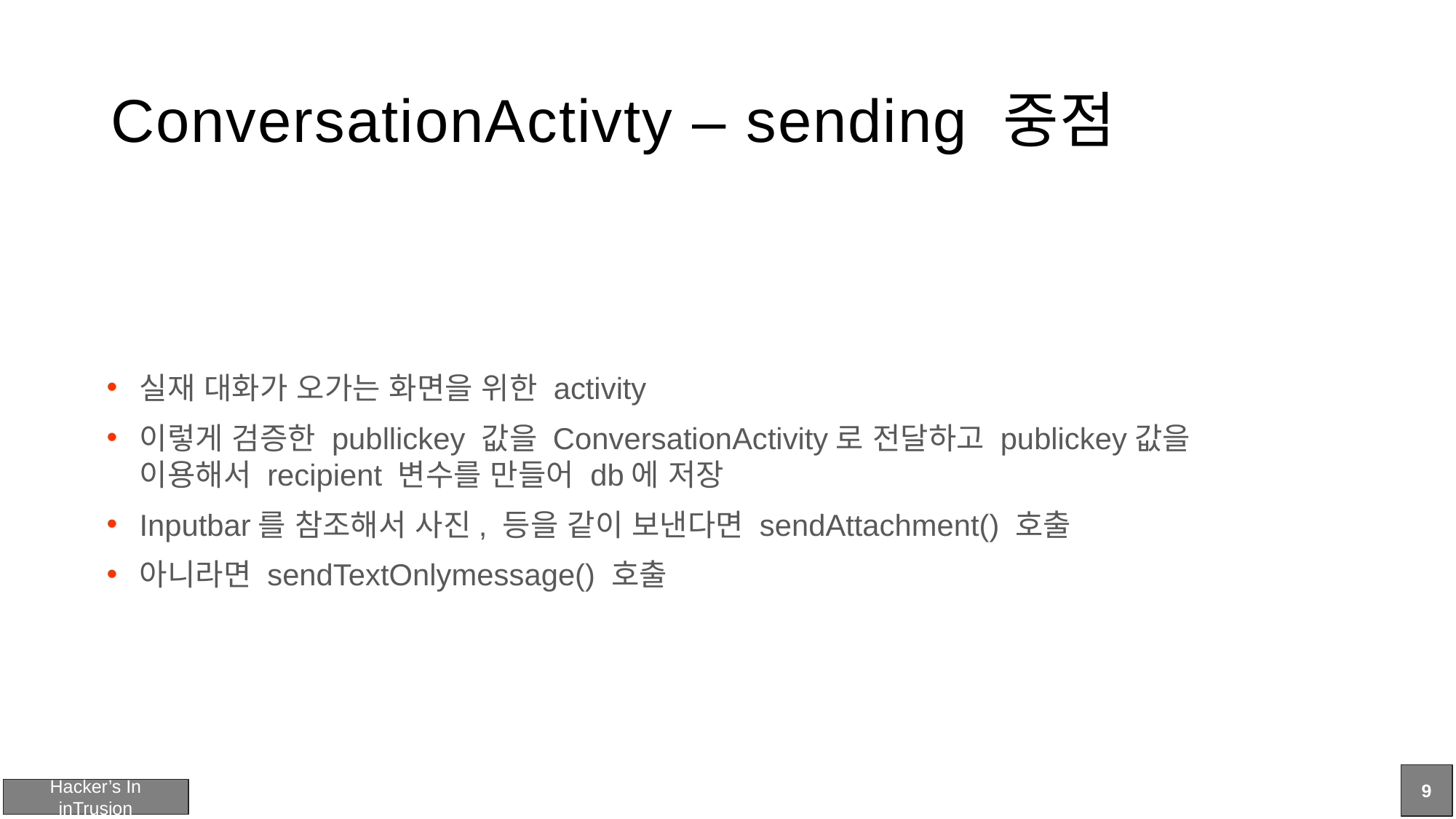

# ConversationActivty – sending 중점
실재 대화가 오가는 화면을 위한 activity
이렇게 검증한 publlickey 값을 ConversationActivity로 전달하고 publickey값을 이용해서 recipient 변수를 만들어 db에 저장
Inputbar를 참조해서 사진, 등을 같이 보낸다면 sendAttachment() 호출
아니라면 sendTextOnlymessage() 호출

9
Hacker’s In inTrusion